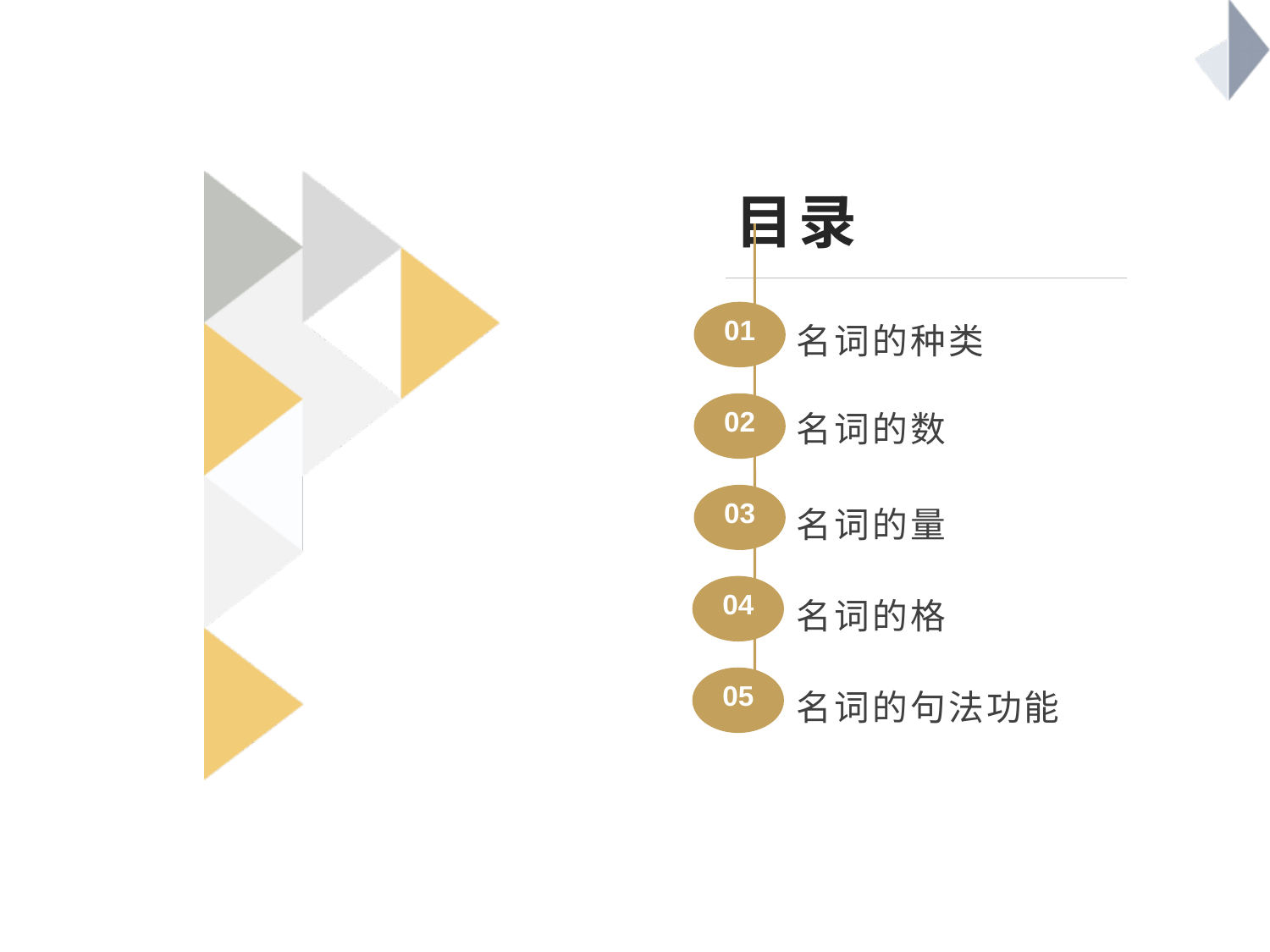

目录

01
名词的种类

02
名词的数

03
名词的量

04
名词的格

05
名词的句法功能